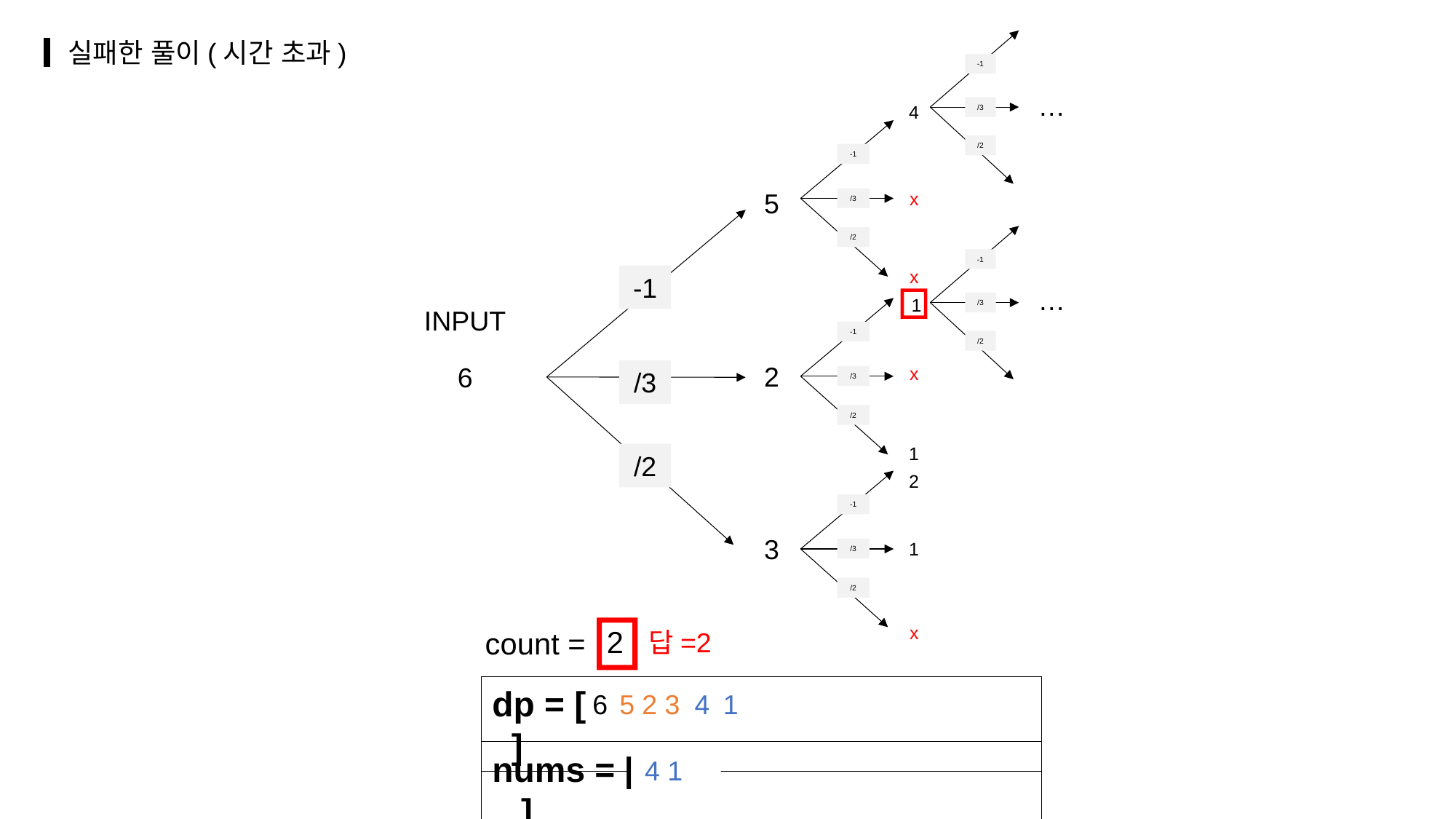

실패한 풀이(시간 초과)
-1
/3
/2
…
medium
4
-1
/3
/2
bold
5
x
extrabold
-1
/3
/2
-1
/3
/2

x
…
1

-1
/3
/2
INPUT
6

2
x
주제
1
2
-1
/3
/2
3
1
x
2

1
count = 0
답=2
dp = [                                                 ]
6
5 2 3
4
1
nums = [                                            ]
6
5 2 3
4 1